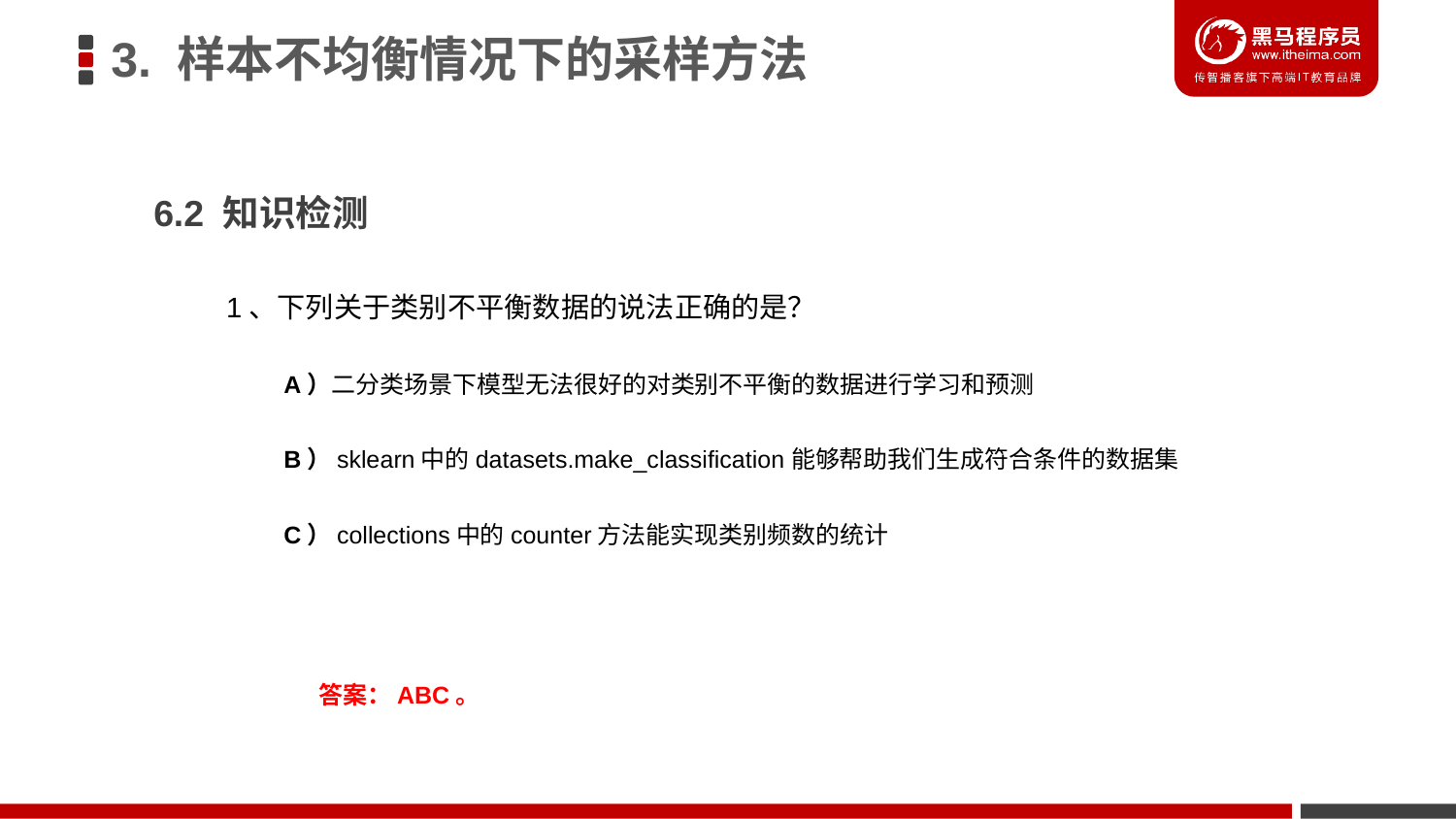

3. 样本不均衡情况下的采样方法
6.2 知识检测
1、下列关于类别不平衡数据的说法正确的是？
A）二分类场景下模型无法很好的对类别不平衡的数据进行学习和预测

B）sklearn中的datasets.make_classification能够帮助我们生成符合条件的数据集

C）collections中的counter方法能实现类别频数的统计
答案：ABC。